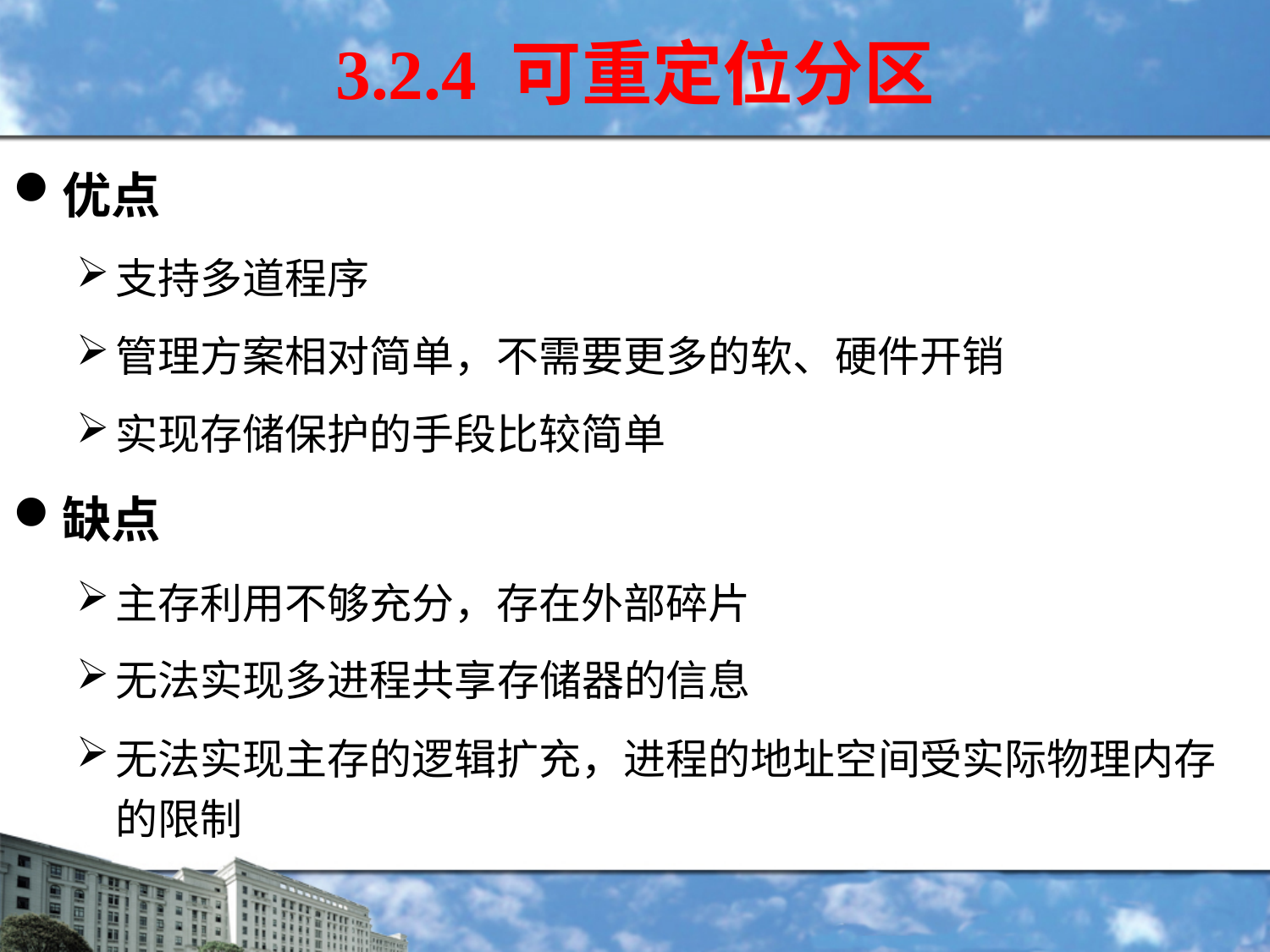

3.2.4 可重定位分区
优点
支持多道程序
管理方案相对简单，不需要更多的软、硬件开销
实现存储保护的手段比较简单
缺点
主存利用不够充分，存在外部碎片
无法实现多进程共享存储器的信息
无法实现主存的逻辑扩充，进程的地址空间受实际物理内存的限制